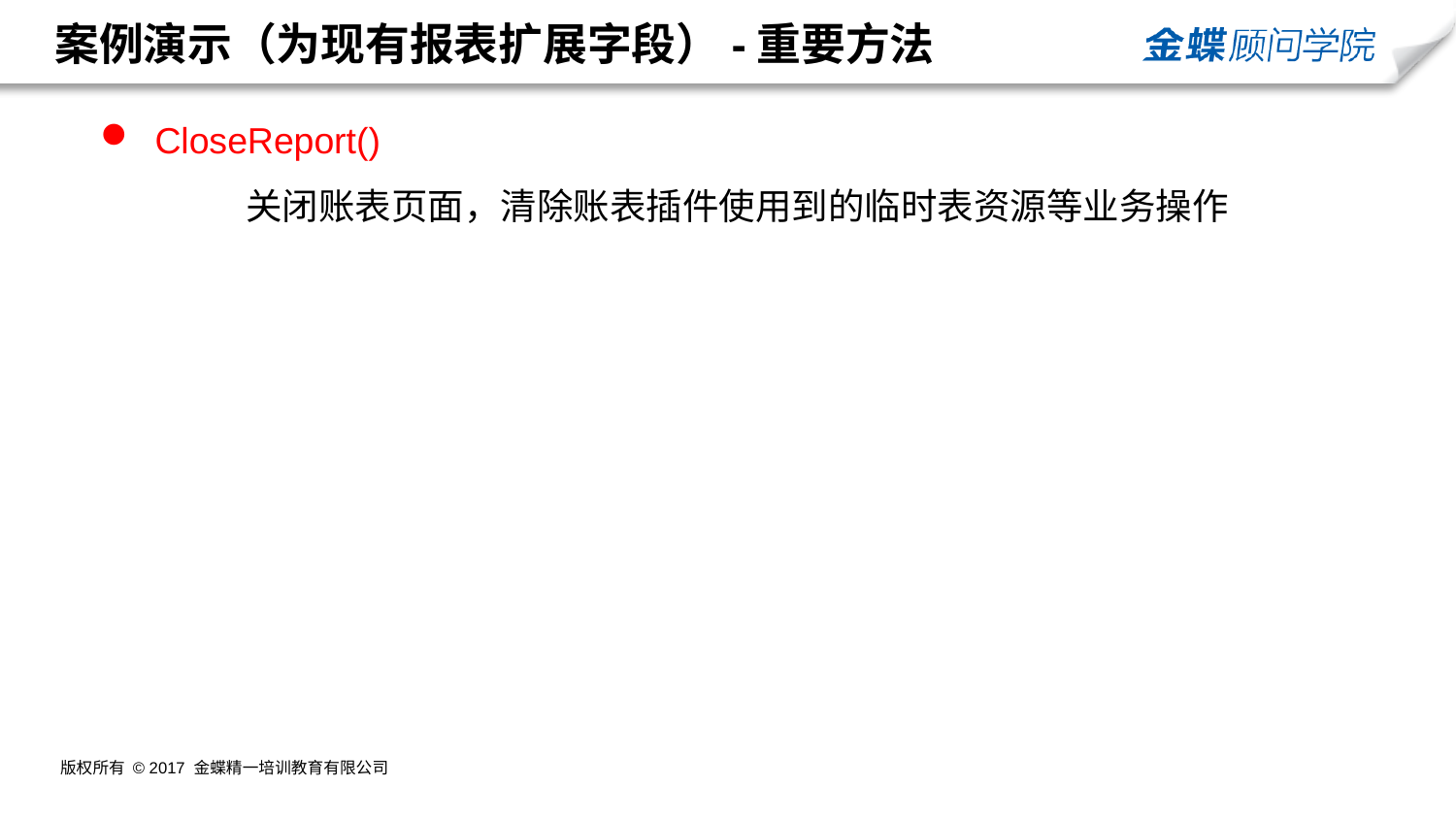

# 案例演示（为现有报表扩展字段）-重要方法
CloseReport()
	关闭账表页面，清除账表插件使用到的临时表资源等业务操作